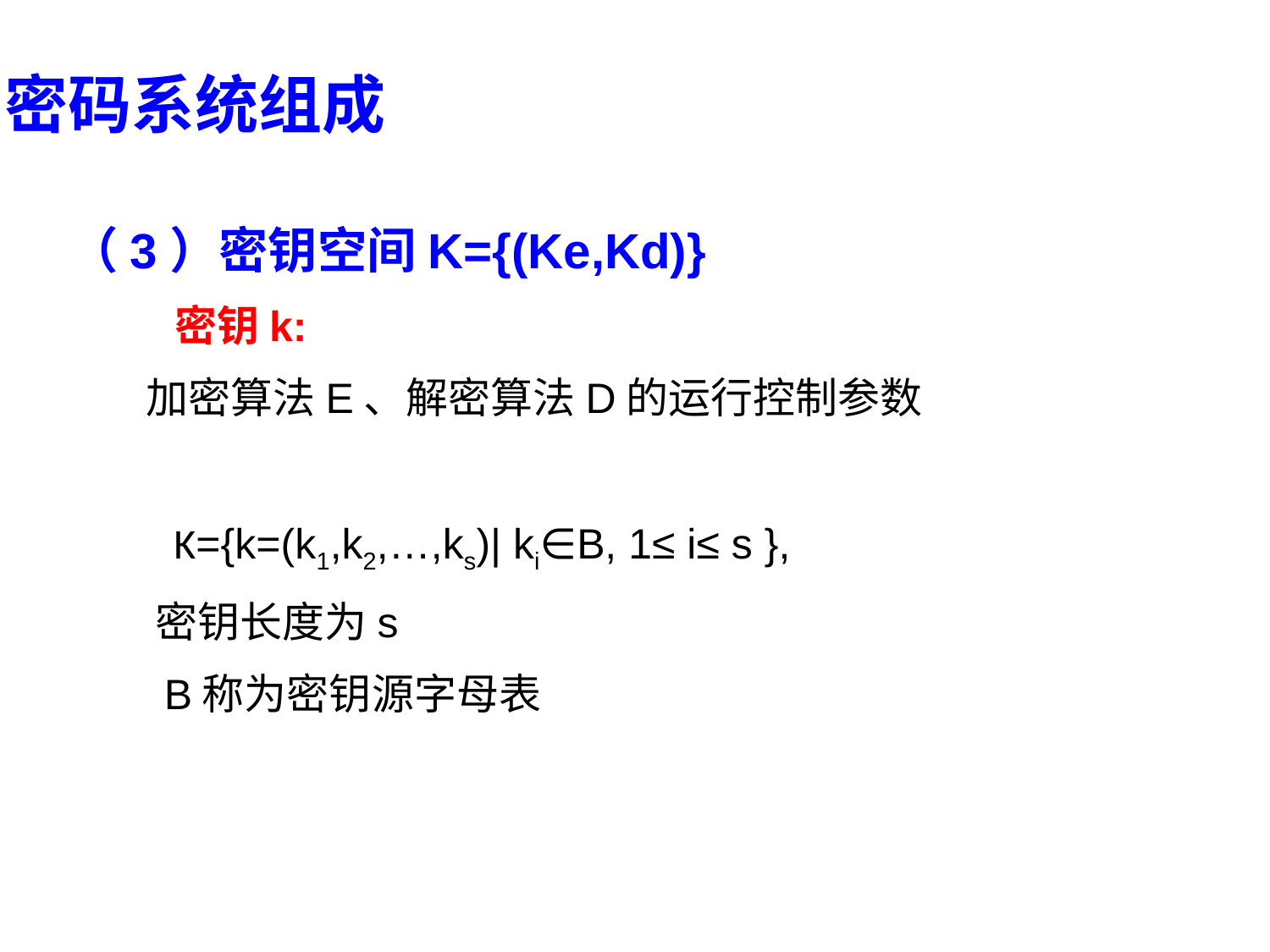

密码系统组成
（3）密钥空间K={(Ke,Kd)}
          密钥k:
       加密算法E、解密算法D的运行控制参数

           K={k=(k1,k2,…,ks)| ki∈B, 1≤ i≤ s },
        密钥长度为s
        B称为密钥源字母表